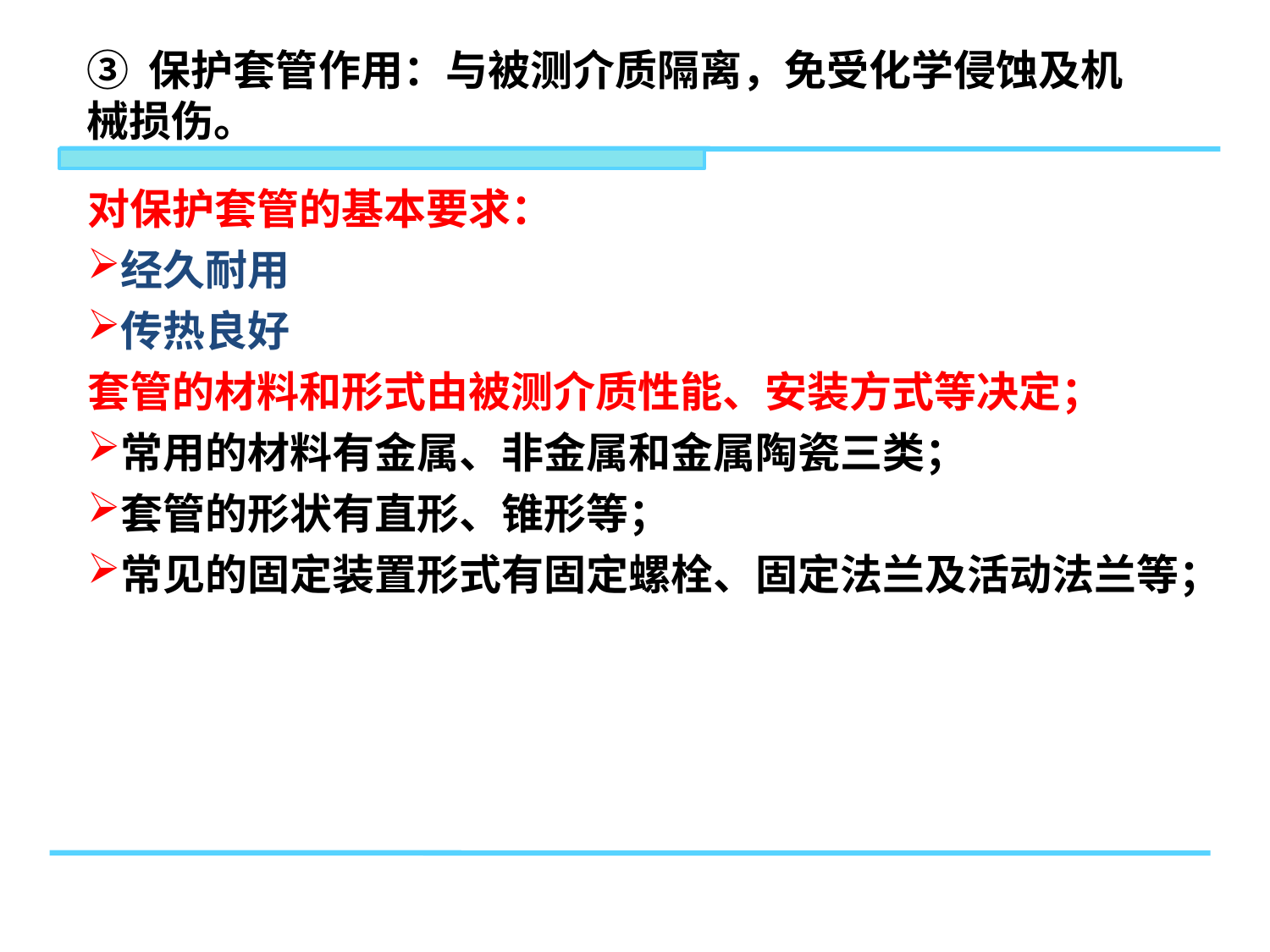

③ 保护套管作用：与被测介质隔离，免受化学侵蚀及机械损伤。

对保护套管的基本要求：
经久耐用
传热良好
套管的材料和形式由被测介质性能、安装方式等决定；
常用的材料有金属、非金属和金属陶瓷三类；
套管的形状有直形、锥形等；
常见的固定装置形式有固定螺栓、固定法兰及活动法兰等；